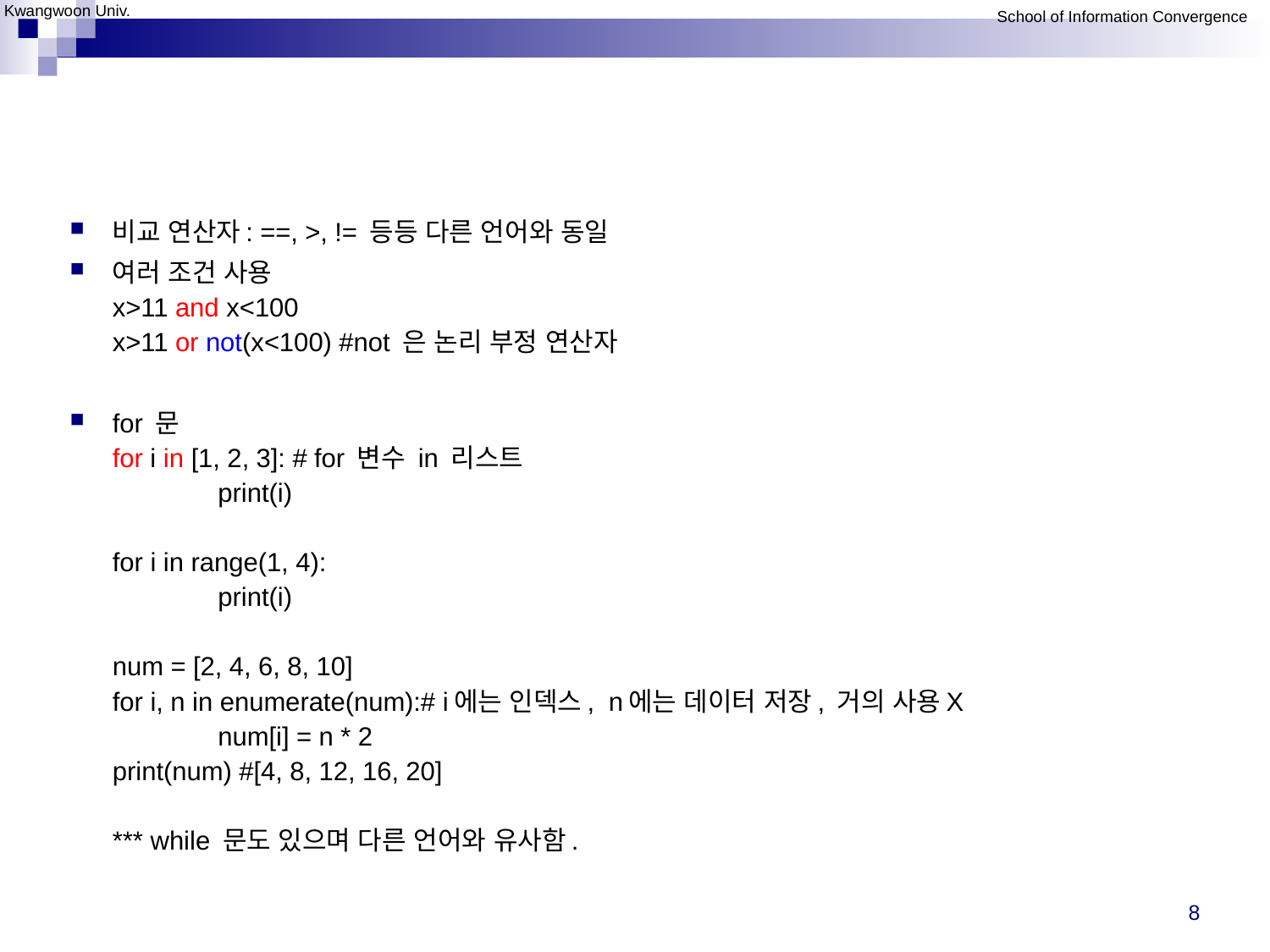

#
비교 연산자: ==, >, != 등등 다른 언어와 동일
여러 조건 사용
x>11 and x<100
x>11 or not(x<100) #not 은 논리 부정 연산자

for 문
for i in [1, 2, 3]: # for 변수 in 리스트
	print(i)
for i in range(1, 4):
	print(i)
num = [2, 4, 6, 8, 10]
for i, n in enumerate(num):# i에는 인덱스,  n에는 데이터 저장, 거의 사용X
	num[i] = n * 2
print(num) #[4, 8, 12, 16, 20]
*** while 문도 있으며 다른 언어와 유사함.
8